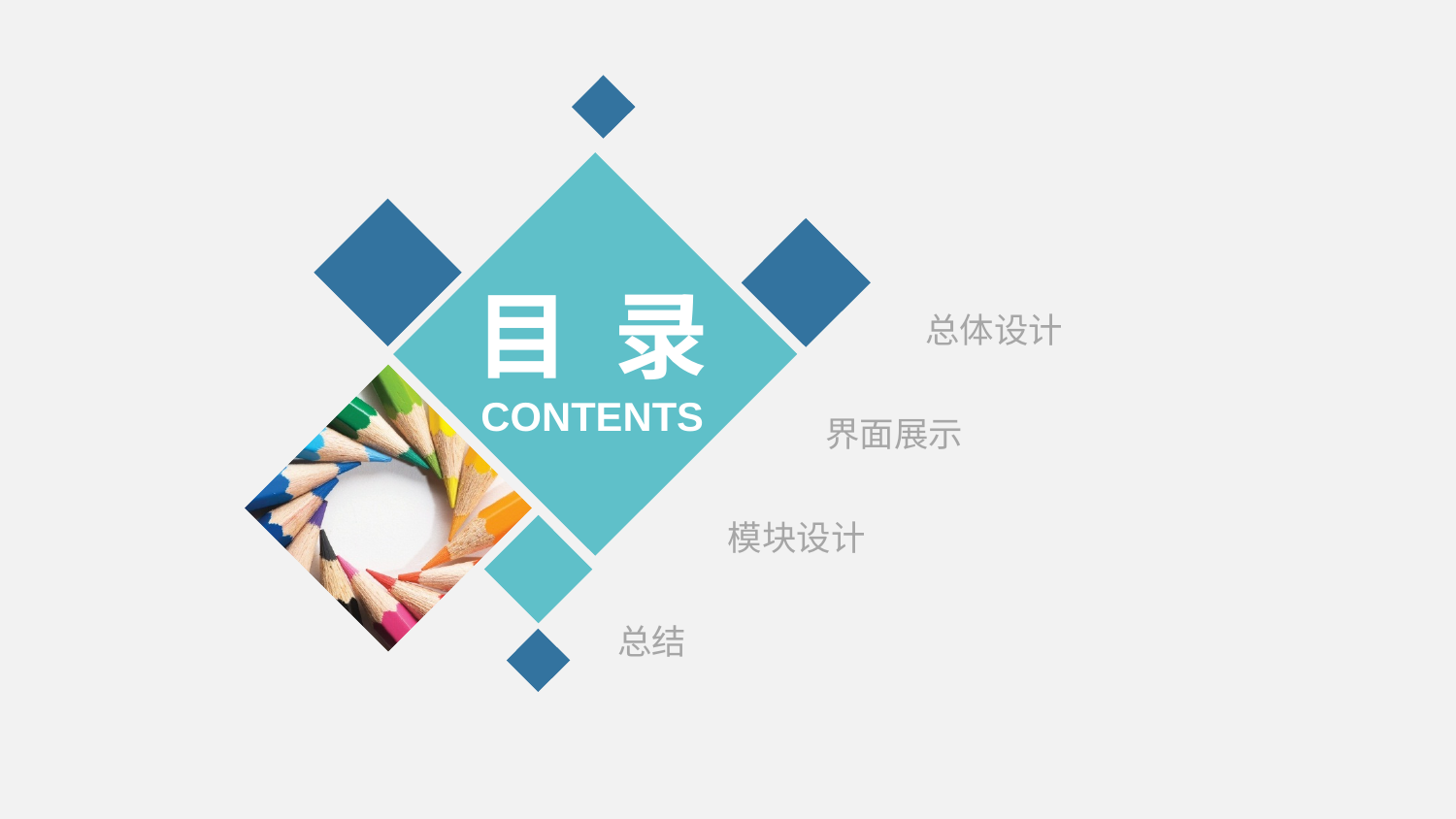

目  录
总体设计

CONTENTS
界面展示

模块设计
总结